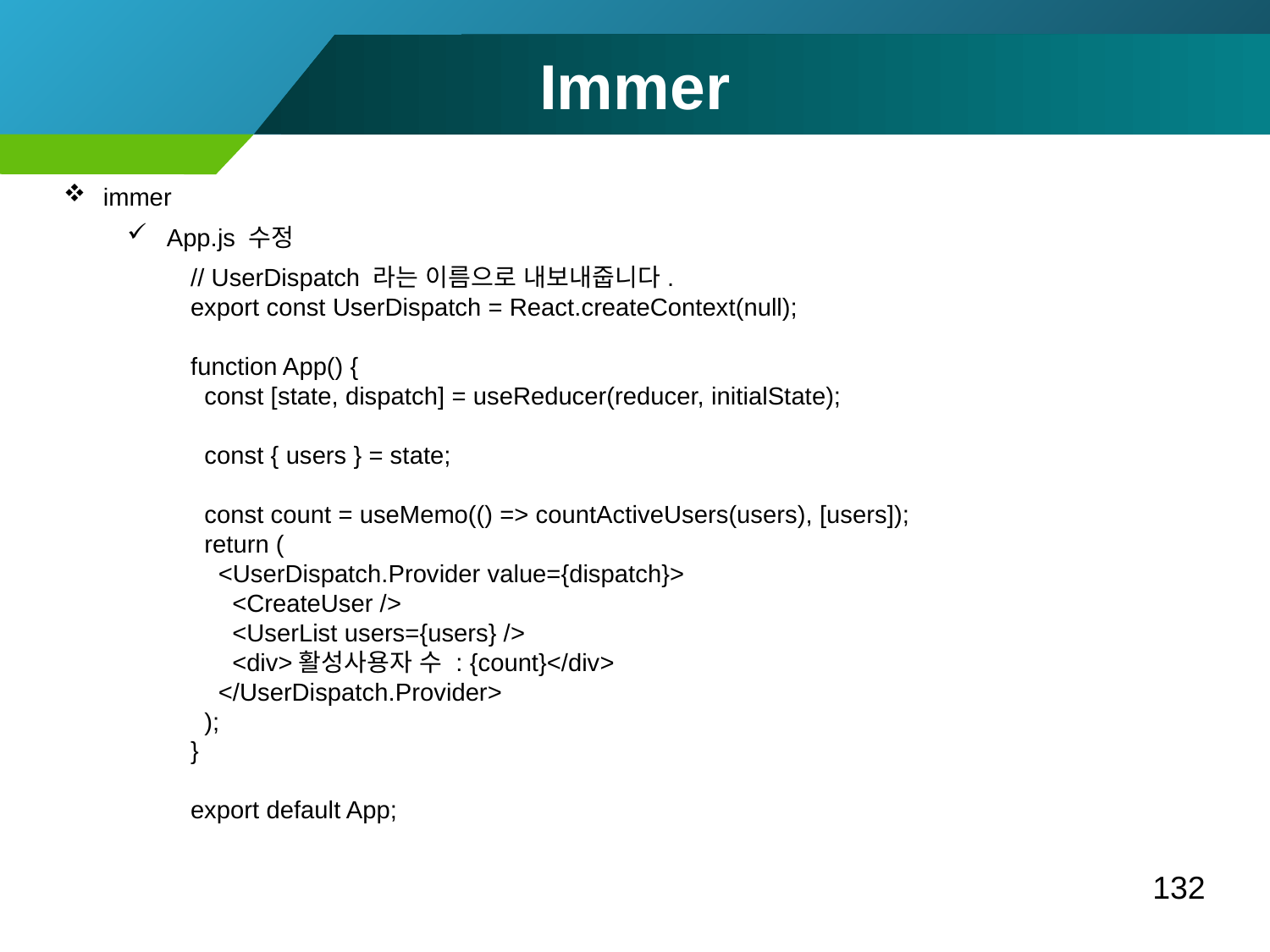

Immer
immer
App.js 수정
// UserDispatch 라는 이름으로 내보내줍니다.
export const UserDispatch = React.createContext(null);

function App() {
  const [state, dispatch] = useReducer(reducer, initialState);

  const { users } = state;

  const count = useMemo(() => countActiveUsers(users), [users]);
  return (
    <UserDispatch.Provider value={dispatch}>
      <CreateUser />
      <UserList users={users} />
      <div>활성사용자 수 : {count}</div>
    </UserDispatch.Provider>
  );
}

export default App;
132